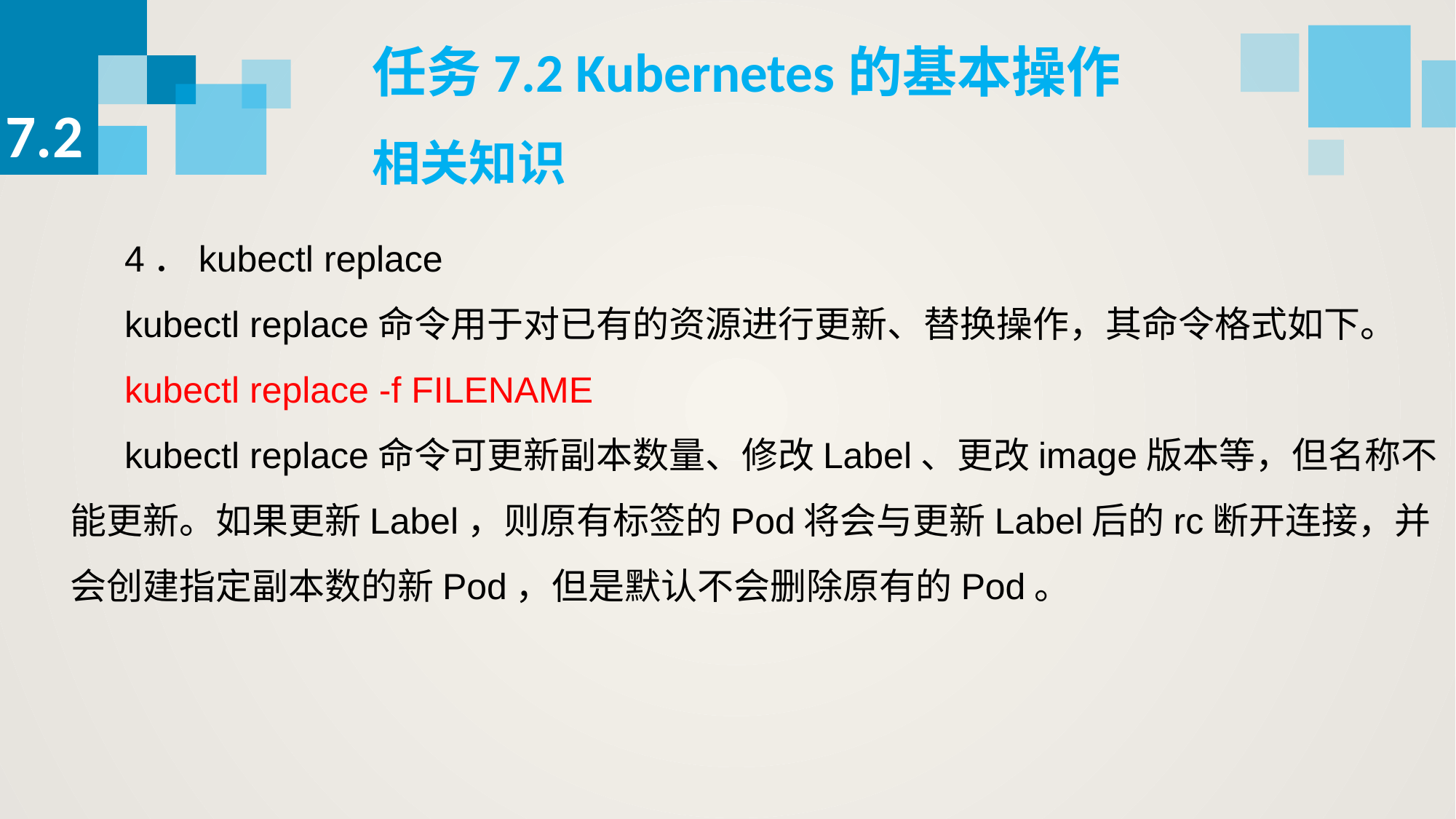

任务7.2 Kubernetes的基本操作
7.2
相关知识
4．kubectl replace
kubectl replace命令用于对已有的资源进行更新、替换操作，其命令格式如下。
kubectl replace -f FILENAME
kubectl replace命令可更新副本数量、修改Label、更改image版本等，但名称不能更新。如果更新Label，则原有标签的Pod将会与更新Label后的rc断开连接，并会创建指定副本数的新Pod，但是默认不会删除原有的Pod。